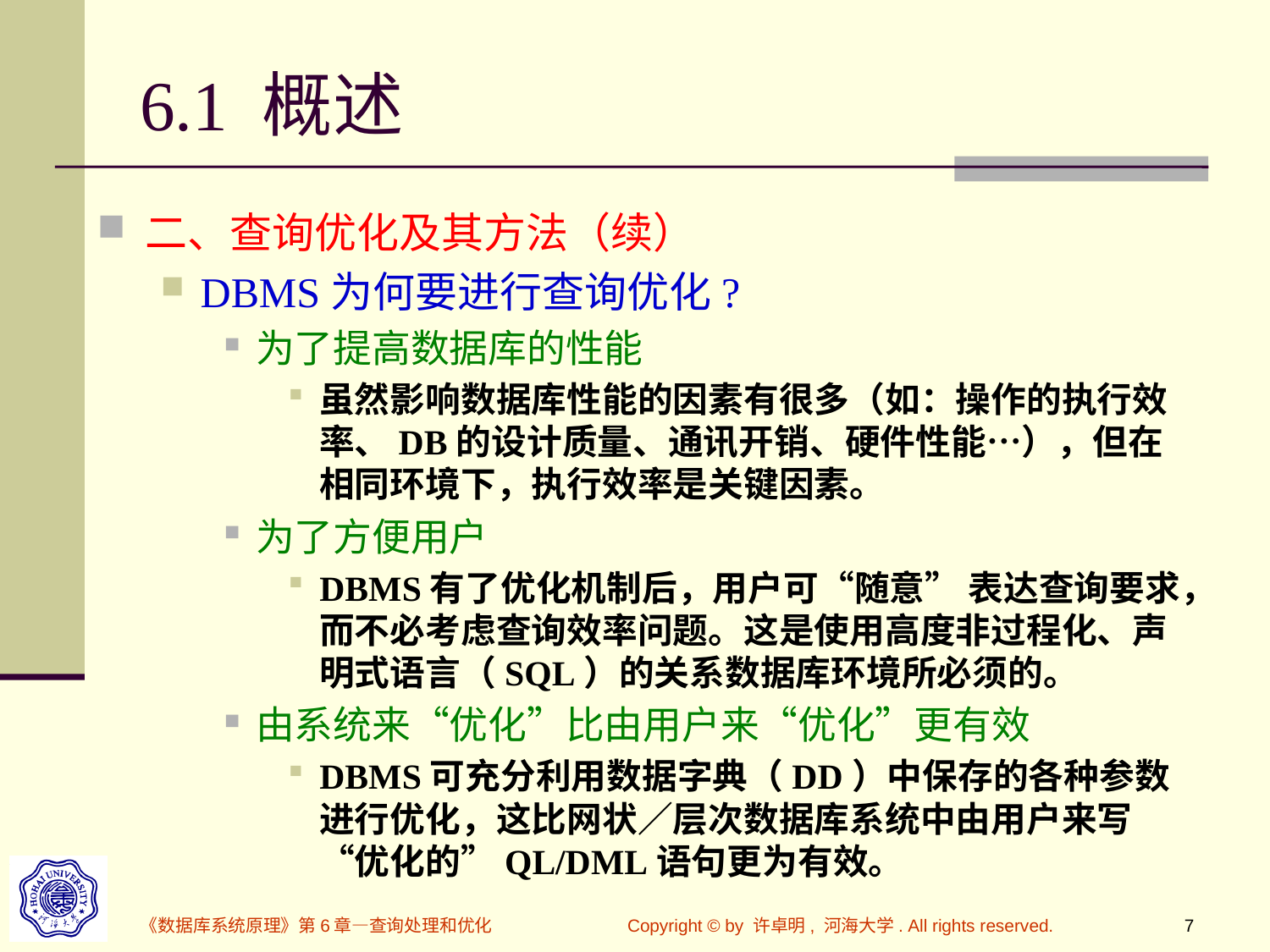

# 6.1 概述
二、查询优化及其方法（续）
DBMS为何要进行查询优化?
为了提高数据库的性能
虽然影响数据库性能的因素有很多（如：操作的执行效率、DB的设计质量、通讯开销、硬件性能…），但在相同环境下，执行效率是关键因素。
为了方便用户
DBMS有了优化机制后，用户可“随意” 表达查询要求，而不必考虑查询效率问题。这是使用高度非过程化、声明式语言（SQL）的关系数据库环境所必须的。
由系统来“优化”比由用户来“优化”更有效
DBMS可充分利用数据字典（DD）中保存的各种参数进行优化，这比网状／层次数据库系统中由用户来写“优化的”QL/DML语句更为有效。
《数据库系统原理》第6章—查询处理和优化
Copyright © by 许卓明, 河海大学. All rights reserved.
7